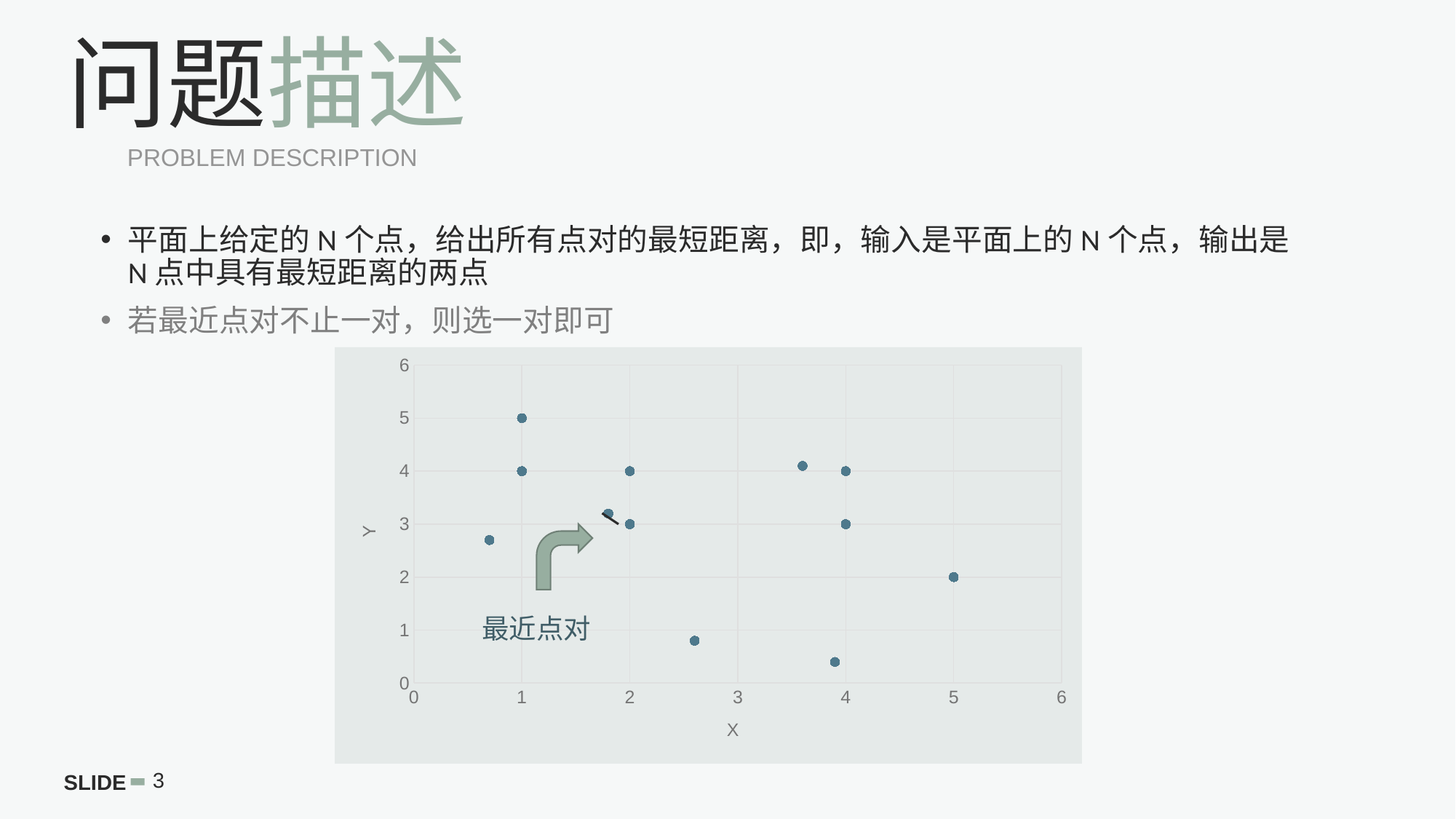

问题描述
PROBLEM DESCRIPTION
平面上给定的N个点，给出所有点对的最短距离，即，输入是平面上的N个点，输出是N点中具有最短距离的两点
若最近点对不止一对，则选一对即可

### Chart

| Category | Y 值 |
|---|---|
最近点对